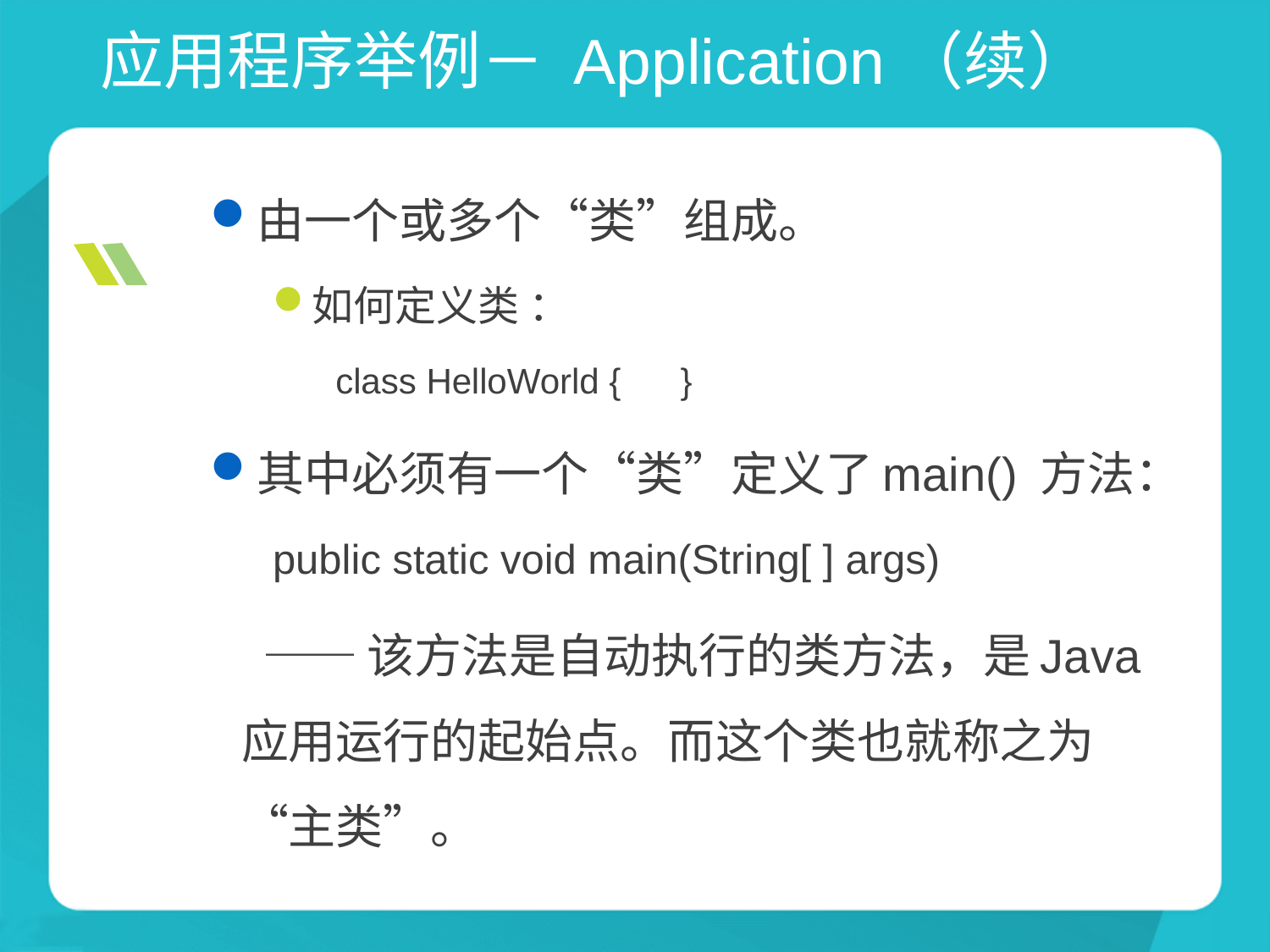

# 应用程序举例－ Application（续）
由一个或多个“类”组成。
如何定义类 ：
class HelloWorld {      }
其中必须有一个“类”定义了main() 方法：
public static void main(String[ ] args)
     ——该方法是自动执行的类方法，是Java应用运行的起始点。而这个类也就称之为“主类”。